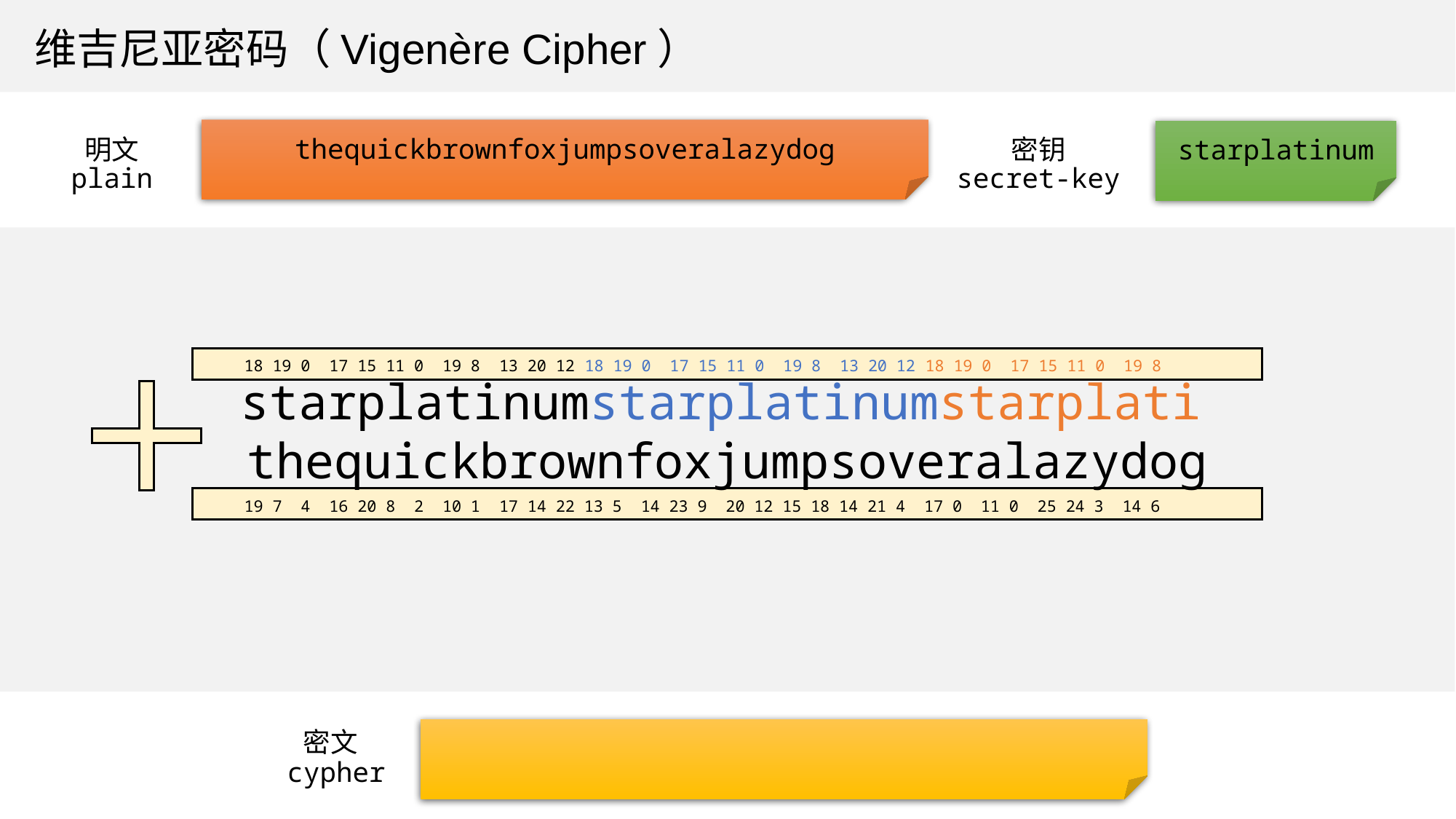

维吉尼亚密码（Vigenère Cipher）
thequickbrownfoxjumpsoveralazydog
starplatinum
明文
密钥
secret-key
plain

18 19 0  17 15 11 0  19 8  13 20 12 18 19 0  17 15 11 0  19 8  13 20 12 18 19 0  17 15 11 0  19 8
starplatinumstarplatinumstarplati

thequickbrownfoxjumpsoveralazydog

19 7  4  16 20 8  2  10 1  17 14 22 13 5  14 23 9  20 12 15 18 14 21 4  17 0  11 0  25 24 3  14 6

密文
cypher